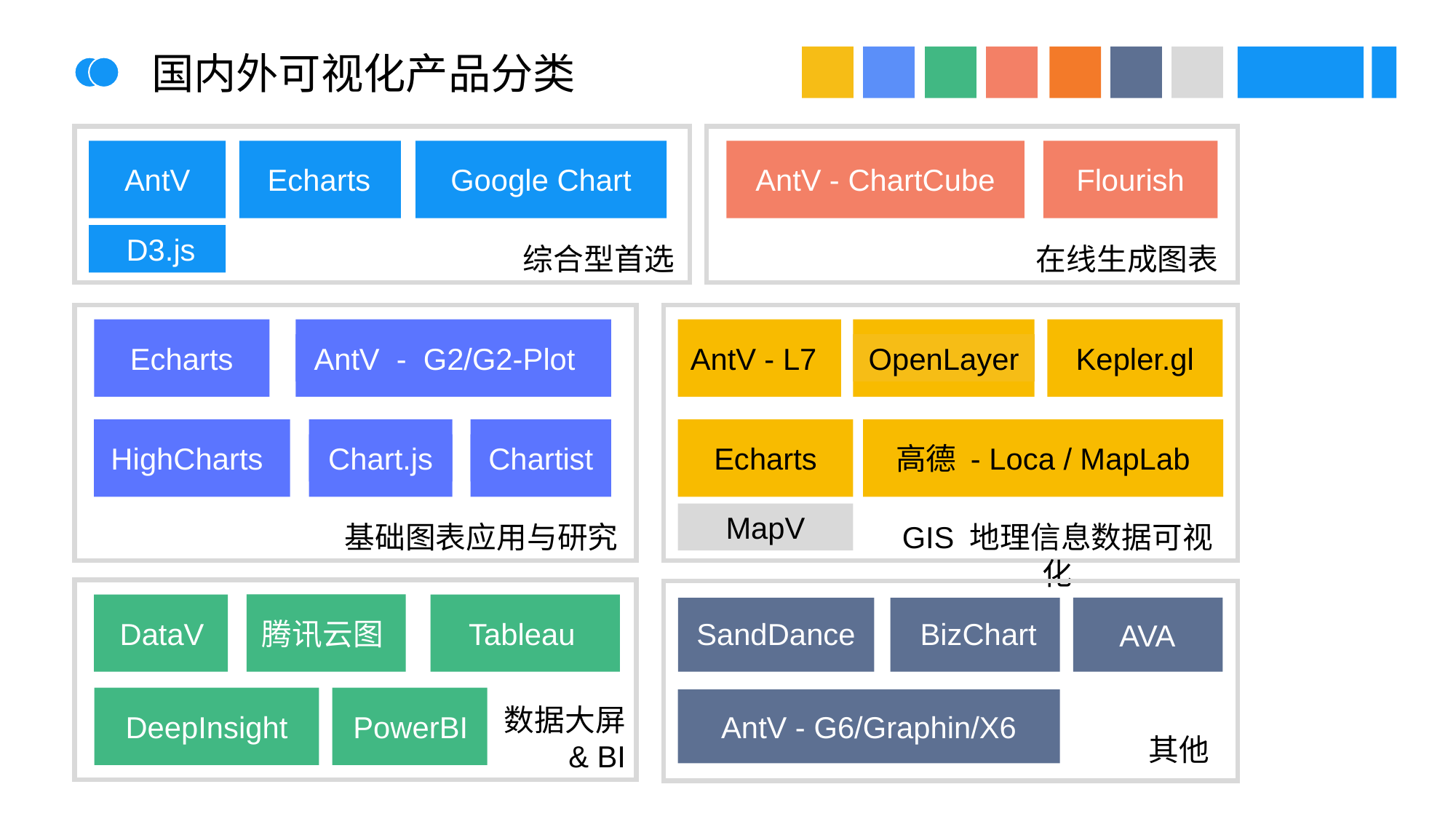

国内外可视化产品分类

Echarts
Google Chart
AntV - ChartCube
AntV
Flourish

D3.js
在线生成图表
综合型首选

Echarts
AntV  -  G2/G2-Plot
AntV - L7
OpenLayer
Kepler.gl

HighCharts
Chart.js
Chartist
Echarts
高德 - Loca / MapLab
MapV

GIS 地理信息数据可视化
基础图表应用与研究

SandDance
BizChart
其他

腾讯云图

DataV

Tableau

AVA

DeepInsight

PowerBI

数据大屏
 & BI
AntV - G6/Graphin/X6